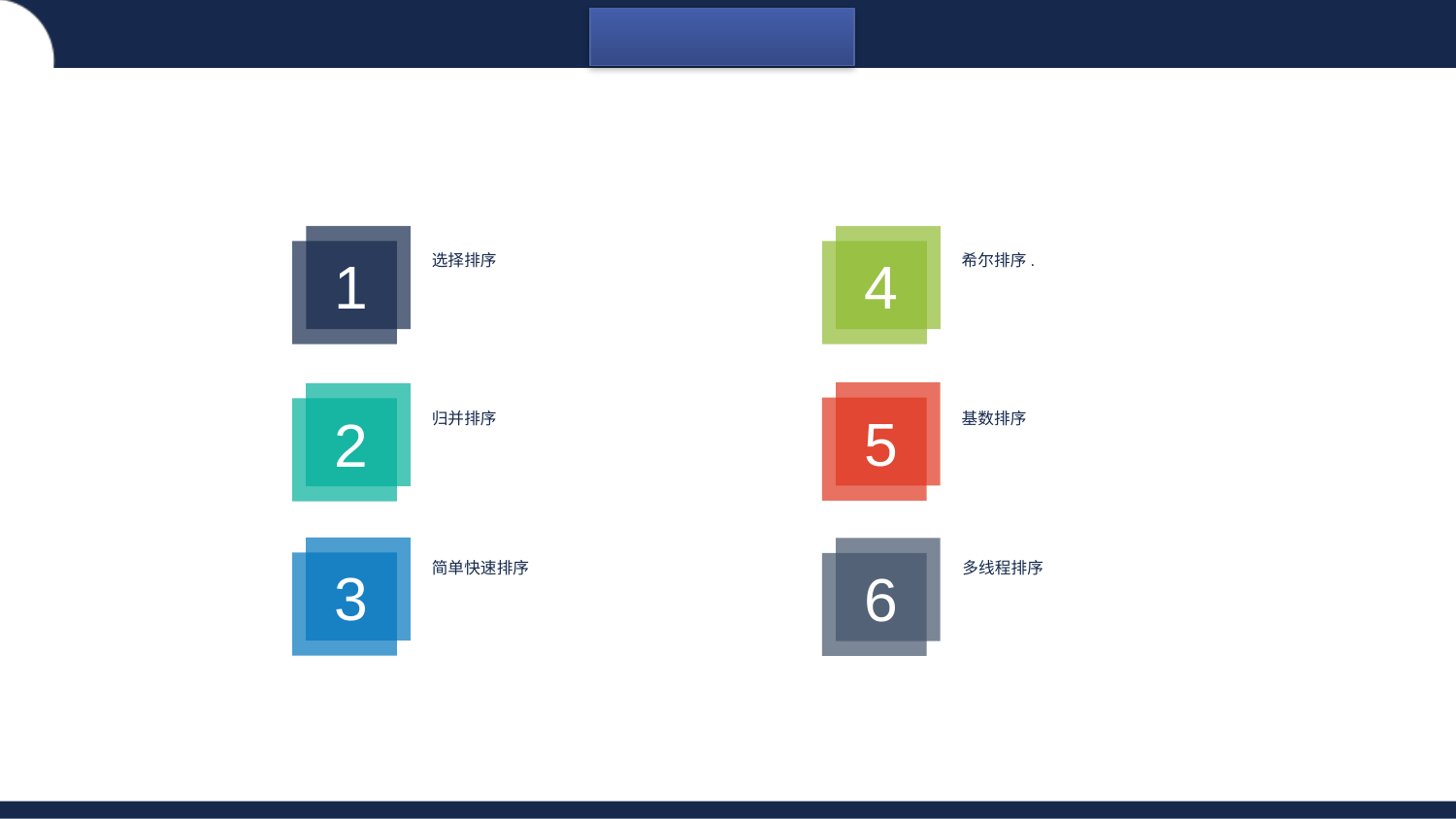

1

4

选择排序
希尔排序.

5

2

归并排序
基数排序

3

6

简单快速排序
多线程排序